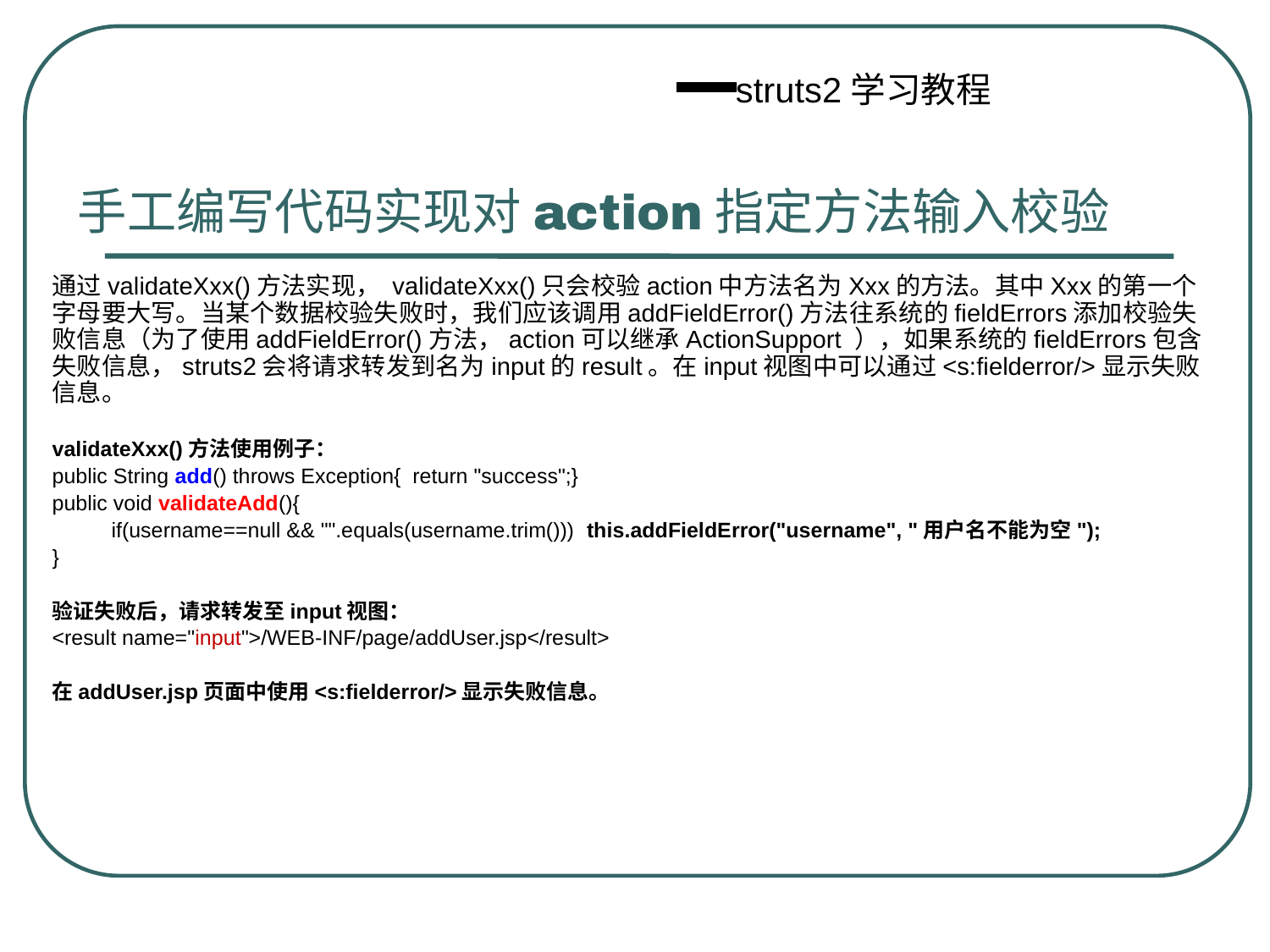

手工编写代码实现对action指定方法输入校验
通过validateXxx()方法实现， validateXxx()只会校验action中方法名为Xxx的方法。其中Xxx的第一个字母要大写。当某个数据校验失败时，我们应该调用addFieldError()方法往系统的fieldErrors添加校验失败信息（为了使用addFieldError()方法，action可以继承ActionSupport ），如果系统的fieldErrors包含失败信息，struts2会将请求转发到名为input的result。在input视图中可以通过<s:fielderror/>显示失败信息。

validateXxx()方法使用例子：
public String add() throws Exception{  return "success";}
public void validateAdd(){
          if(username==null && "".equals(username.trim()))  this.addFieldError("username", "用户名不能为空");
}

验证失败后，请求转发至input视图：
<result name="input">/WEB-INF/page/addUser.jsp</result>

在addUser.jsp页面中使用<s:fielderror/>显示失败信息。